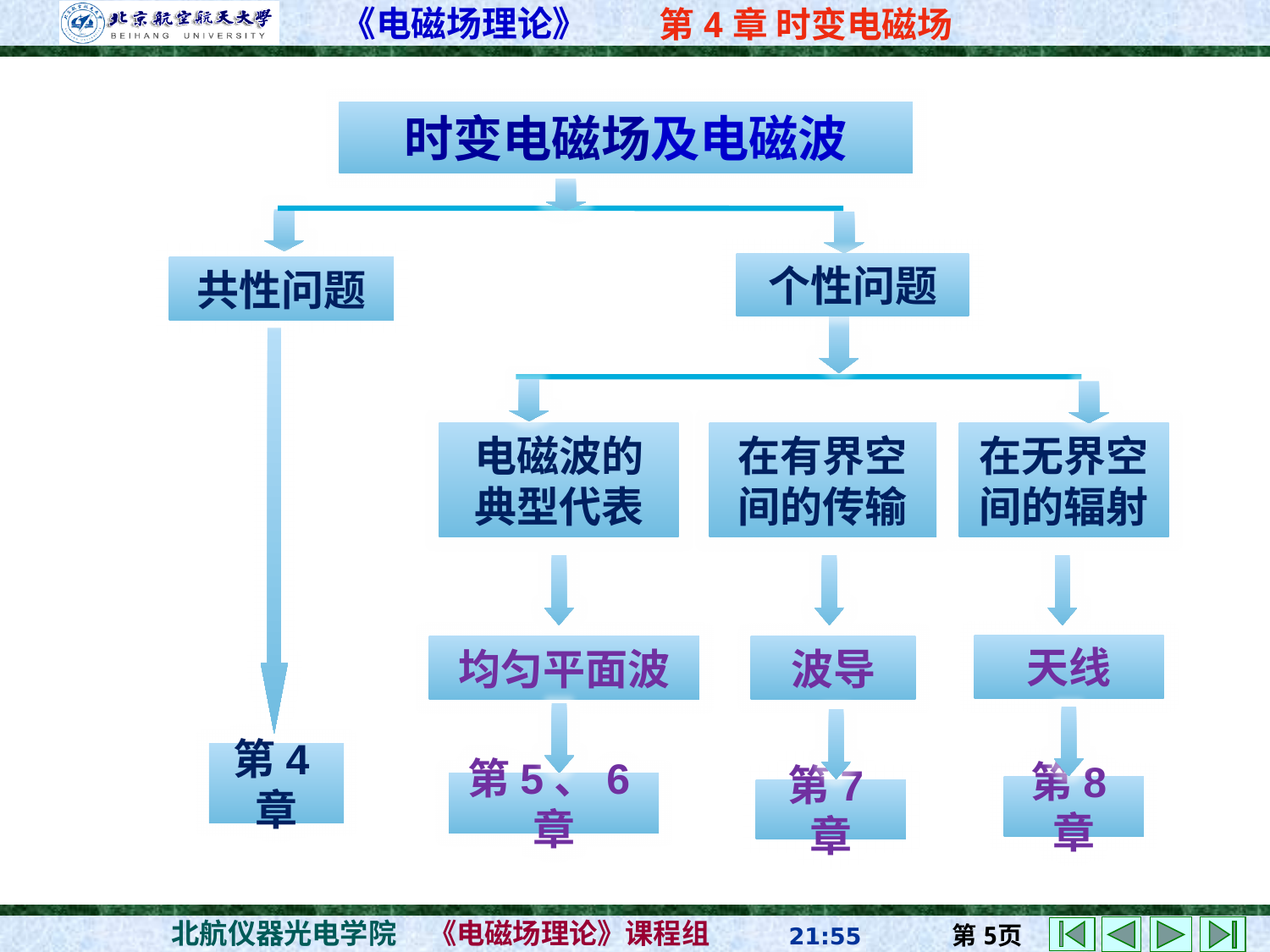

时变电磁场及电磁波

个性问题
共性问题

电磁波的
典型代表
在有界空
间的传输
在无界空
间的辐射

天线
波导
均匀平面波

第4章
第5、6章
第8章
第7章
5